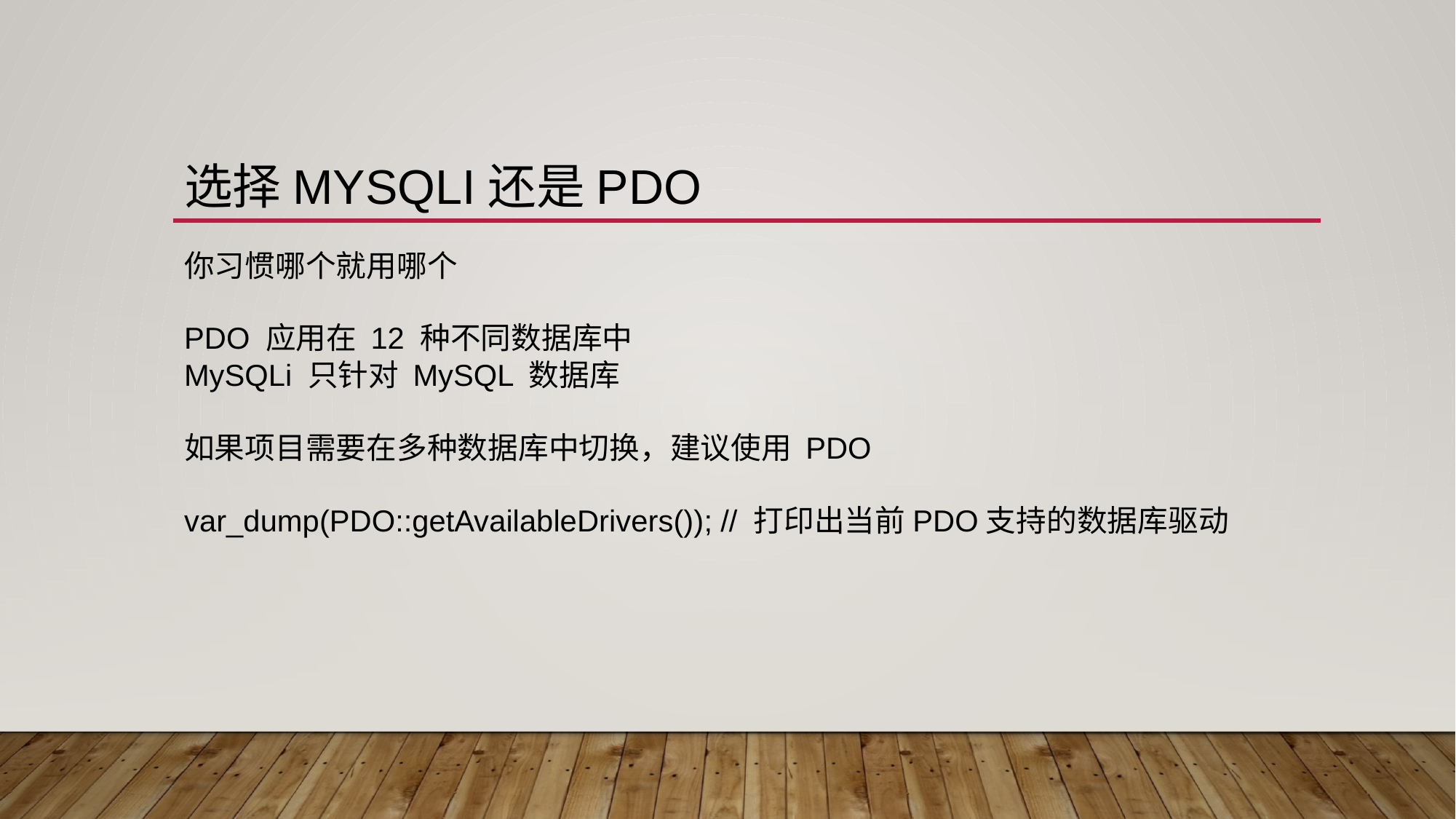

# 选择mysqli还是pdo
你习惯哪个就用哪个

PDO 应用在 12 种不同数据库中
MySQLi 只针对 MySQL 数据库

如果项目需要在多种数据库中切换，建议使用 PDO

var_dump(PDO::getAvailableDrivers()); // 打印出当前PDO支持的数据库驱动